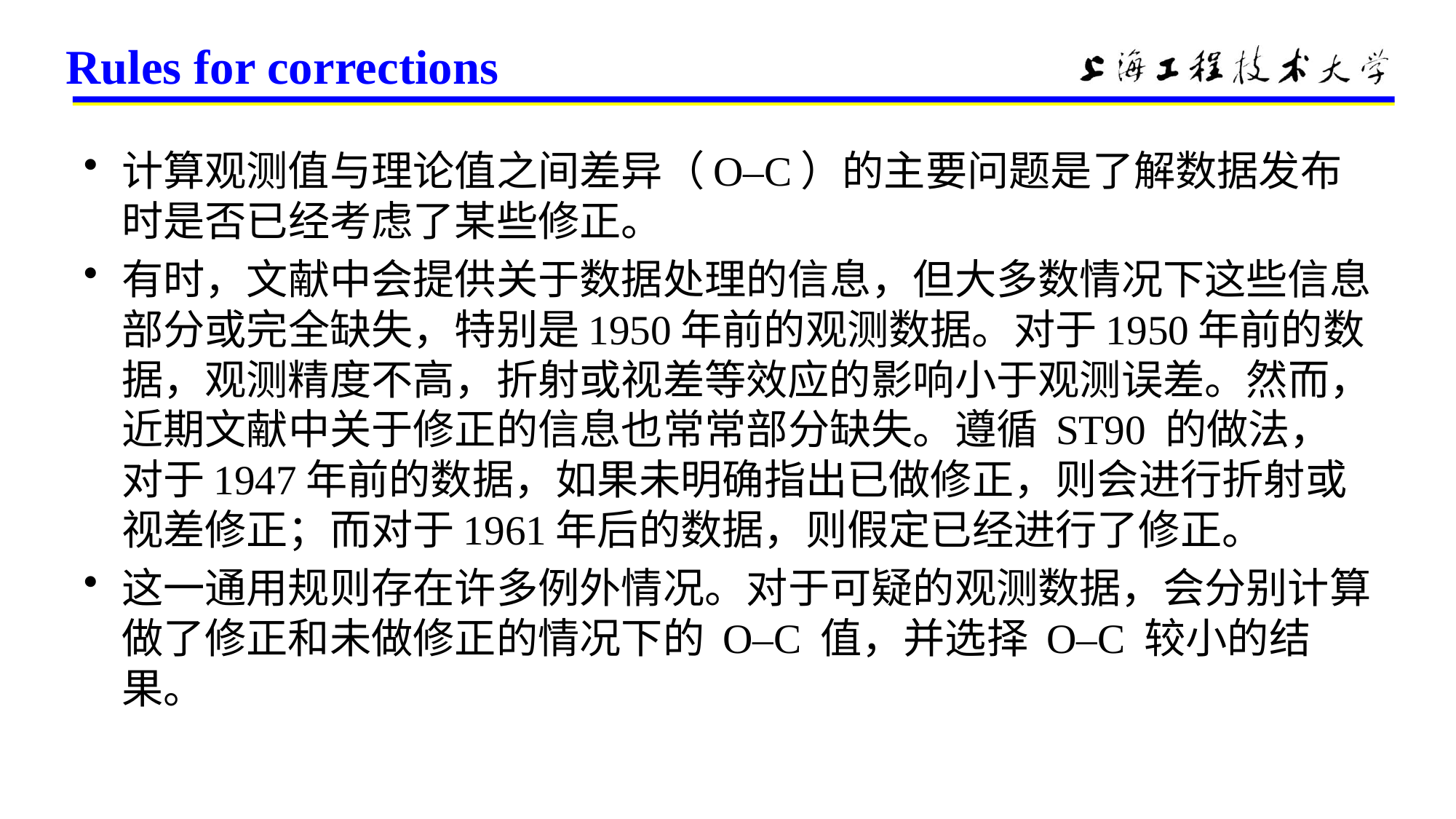

# Rules for corrections
计算观测值与理论值之间差异（O–C）的主要问题是了解数据发布时是否已经考虑了某些修正。
有时，文献中会提供关于数据处理的信息，但大多数情况下这些信息部分或完全缺失，特别是1950年前的观测数据。对于1950年前的数据，观测精度不高，折射或视差等效应的影响小于观测误差。然而，近期文献中关于修正的信息也常常部分缺失。遵循 ST90 的做法，对于1947年前的数据，如果未明确指出已做修正，则会进行折射或视差修正；而对于1961年后的数据，则假定已经进行了修正。
这一通用规则存在许多例外情况。对于可疑的观测数据，会分别计算做了修正和未做修正的情况下的 O–C 值，并选择 O–C 较小的结果。